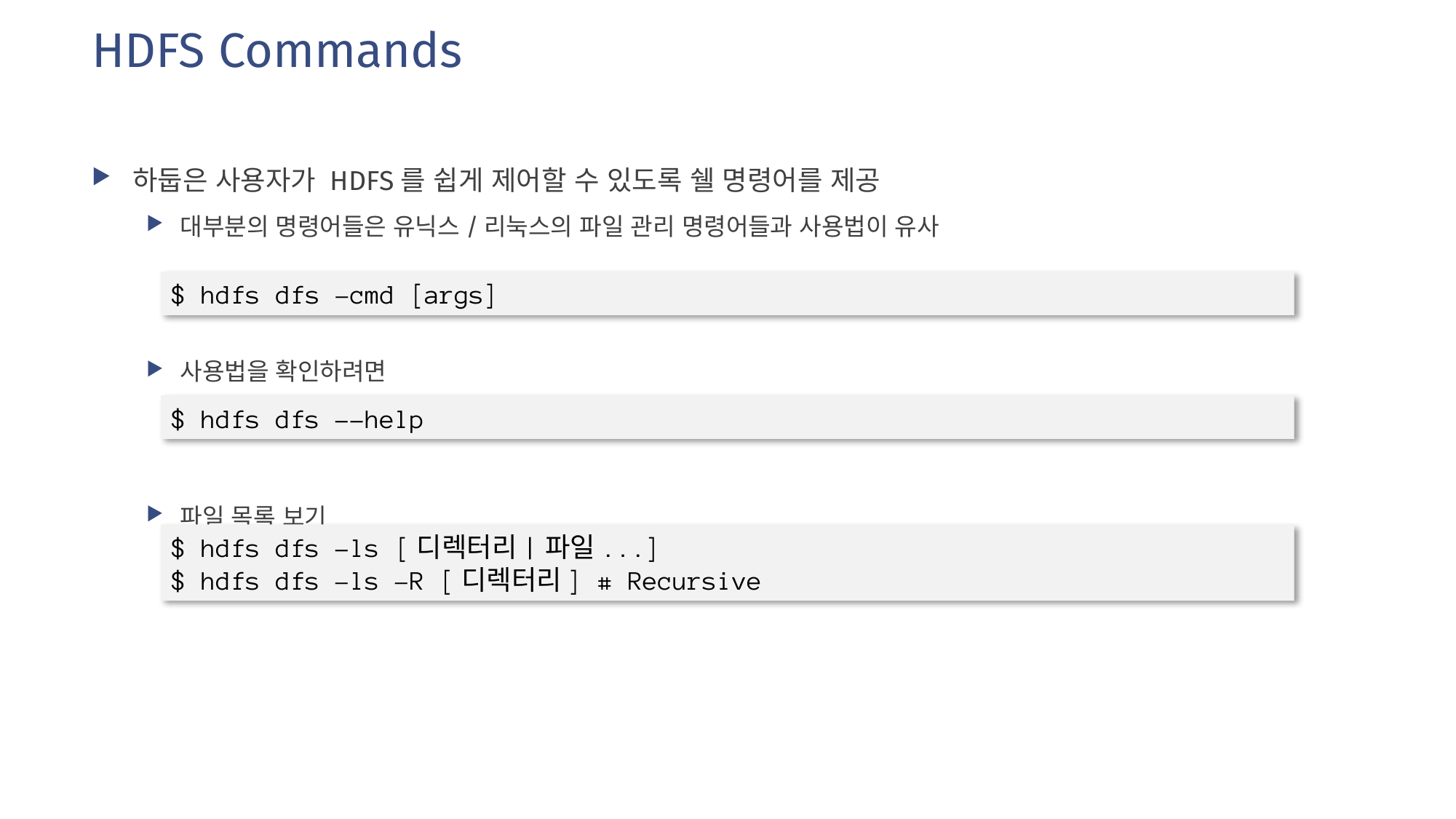

# HDFS Commands
하둡은 사용자가 HDFS를 쉽게 제어할 수 있도록 쉘 명령어를 제공
대부분의 명령어들은 유닉스/리눅스의 파일 관리 명령어들과 사용법이 유사

사용법을 확인하려면

파일 목록 보기

$ hdfs dfs –cmd [args]
$ hdfs dfs --help
$ hdfs dfs -ls [디렉터리|파일...]
$ hdfs dfs –ls –R [디렉터리] # Recursive